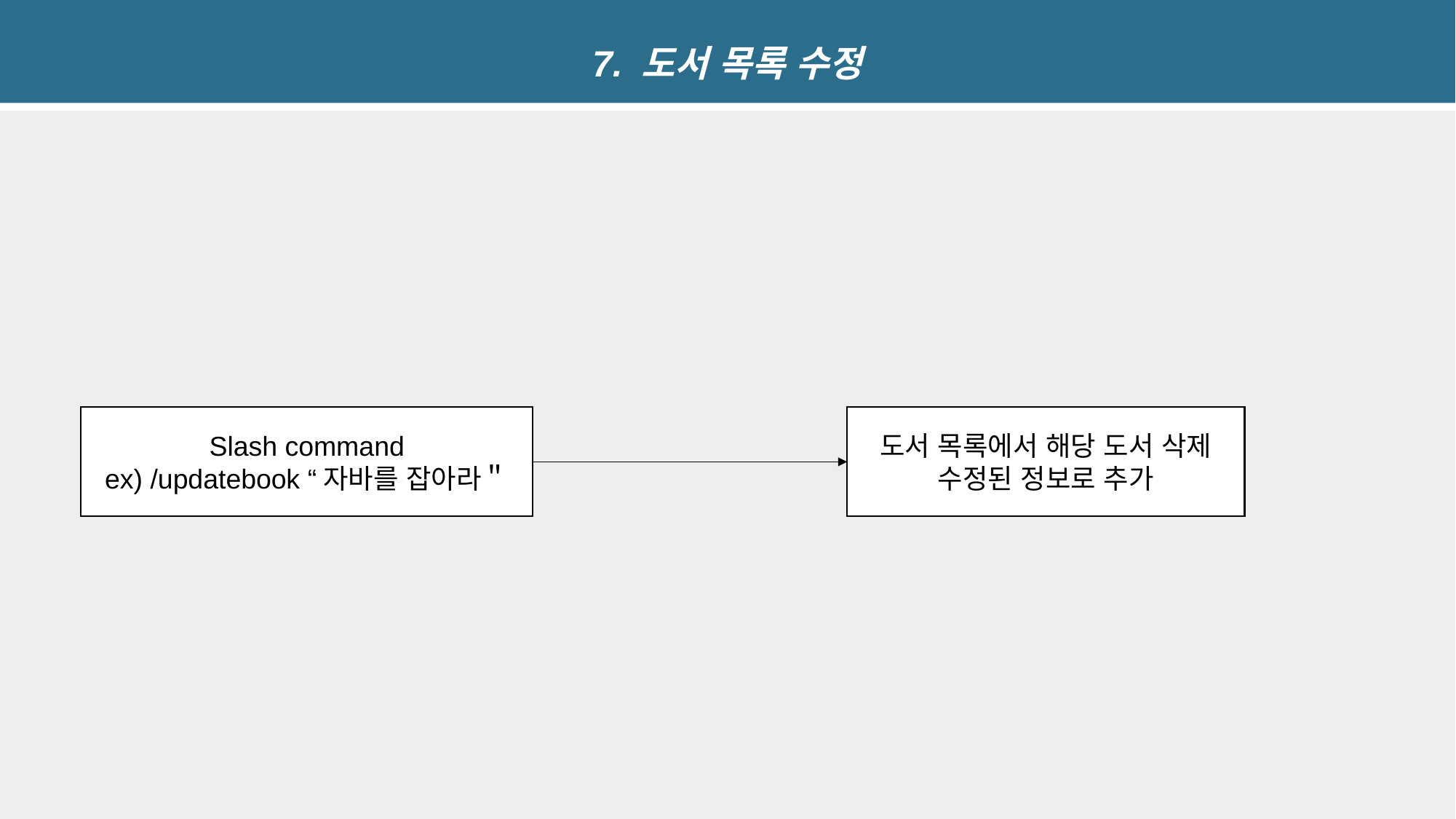

7. 도서 목록 수정
Slash command
ex) /updatebook “자바를 잡아라＂
도서 목록에서 해당 도서 삭제
수정된 정보로 추가